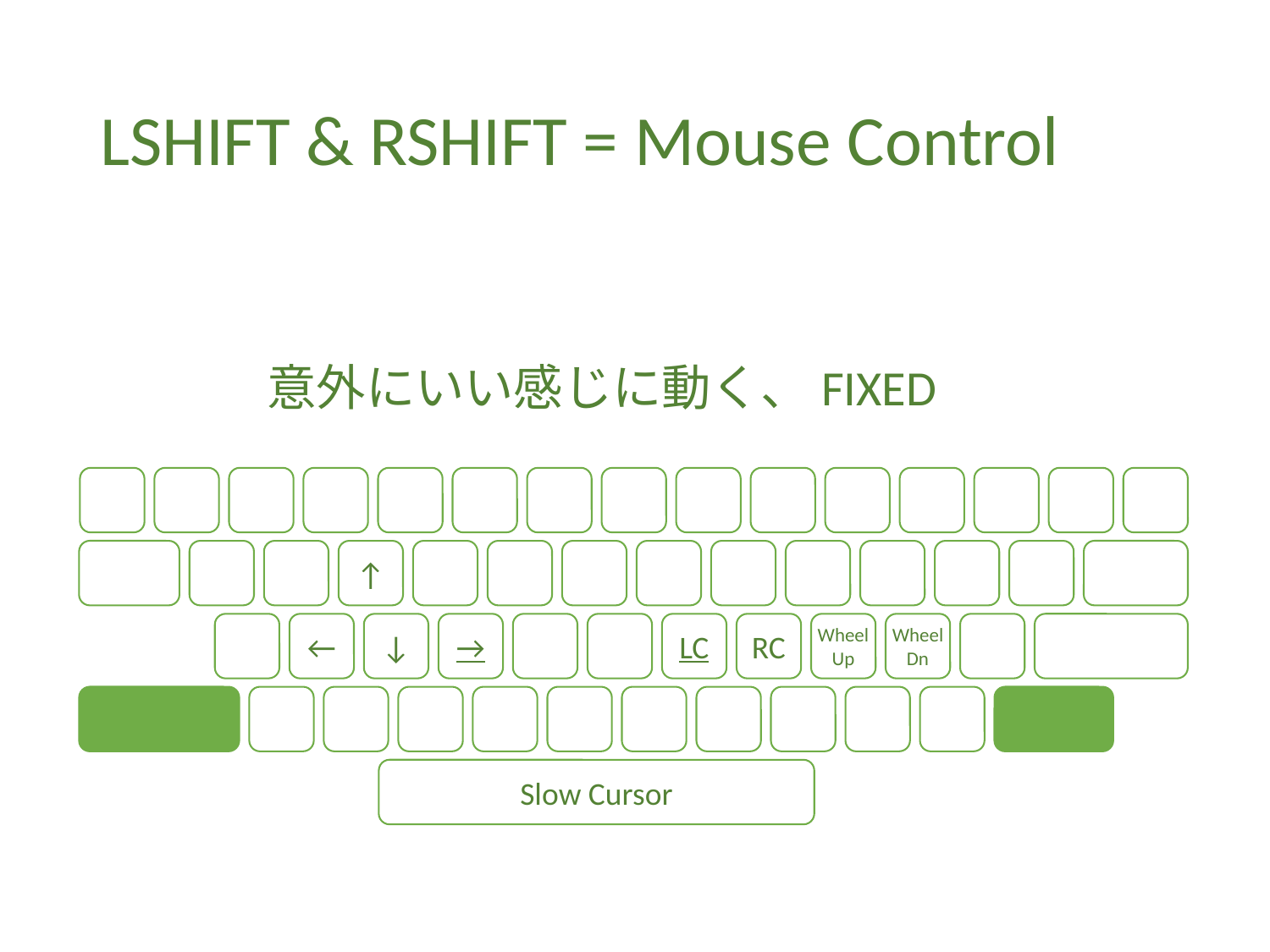

# LSHIFT & RSHIFT = Mouse Control
意外にいい感じに動く、FIXED

↑

←
↓
→

LC
RC
Wheel
Up
Wheel
Dn

Slow Cursor